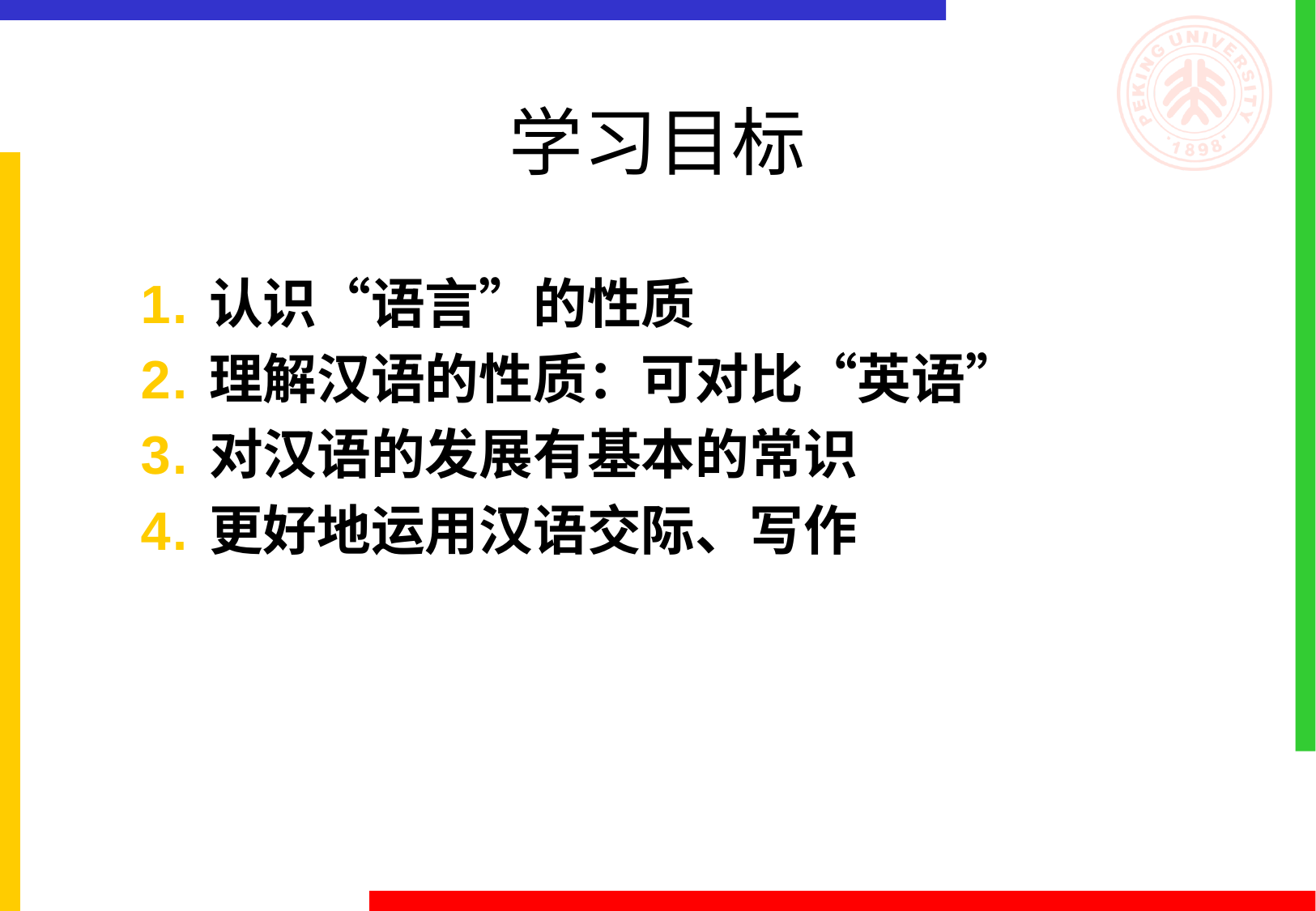

# 学习目标
认识“语言”的性质
理解汉语的性质：可对比“英语”
对汉语的发展有基本的常识
更好地运用汉语交际、写作